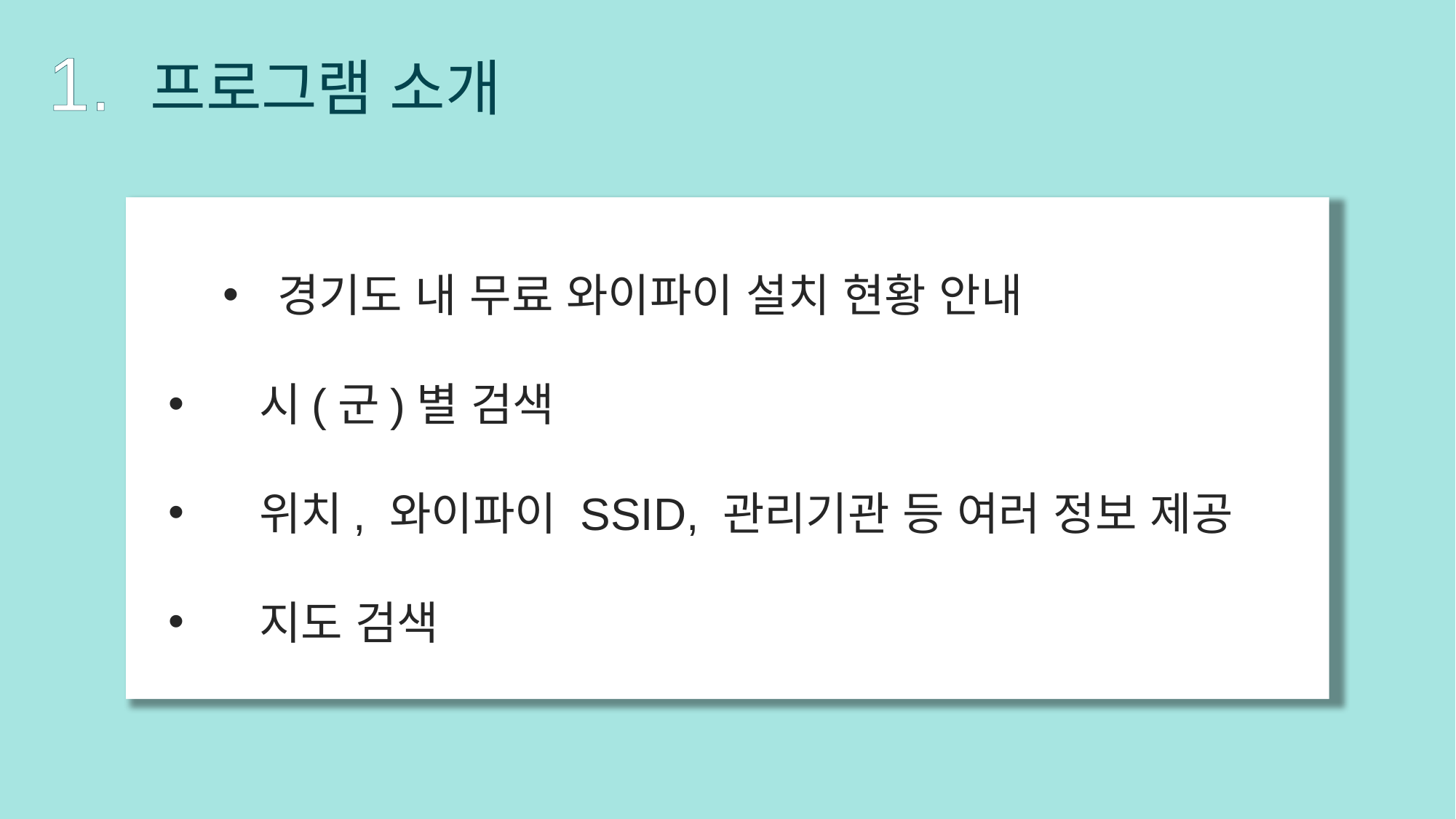

1. 프로그램 소개

경기도 내 무료 와이파이 설치 현황 안내
  시(군)별 검색
  위치, 와이파이 SSID, 관리기관 등 여러 정보 제공
  지도 검색